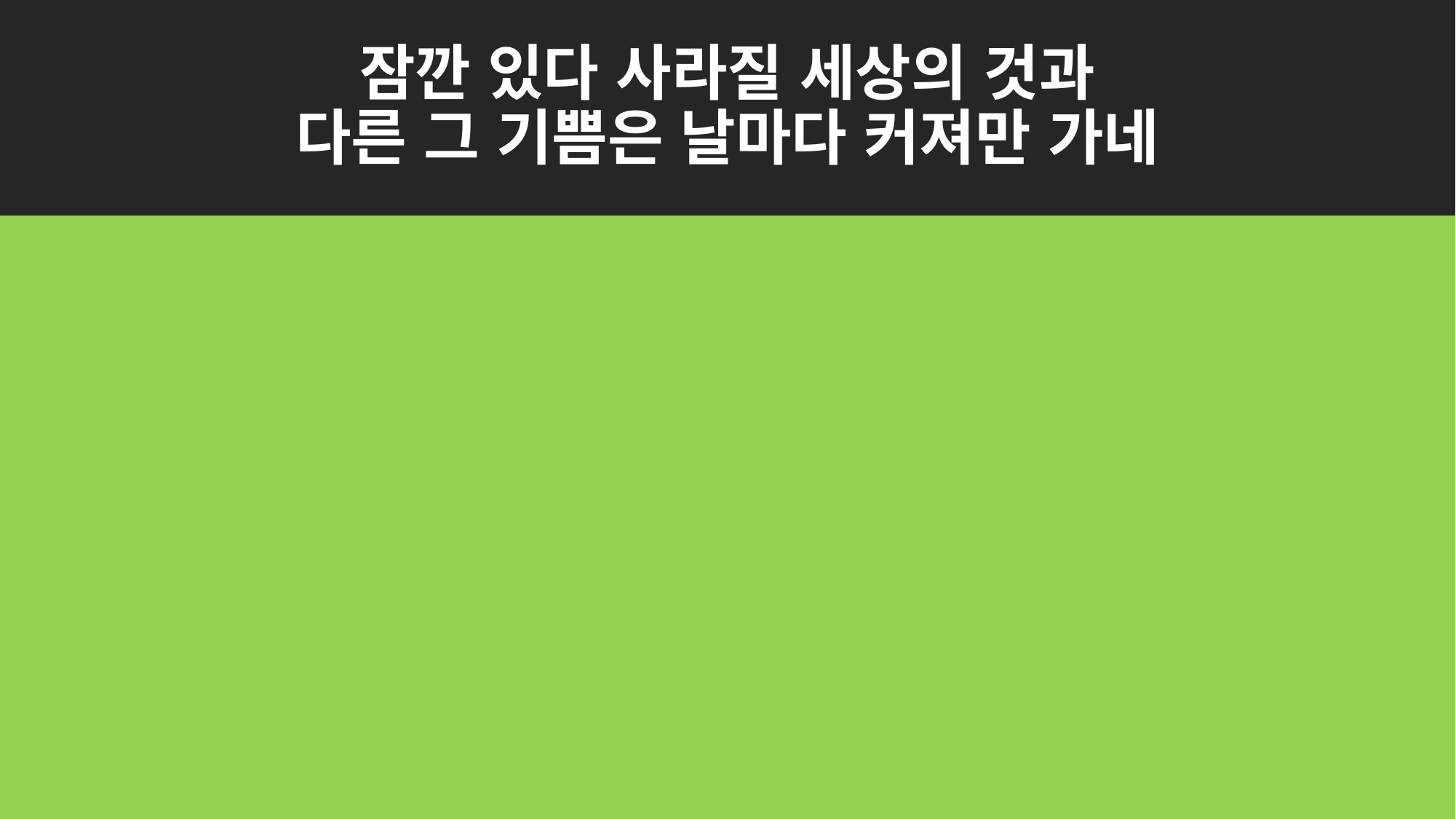

# 잠깐 있다 사라질 세상의 것과
다른 그 기쁨은 날마다 커져만 가네